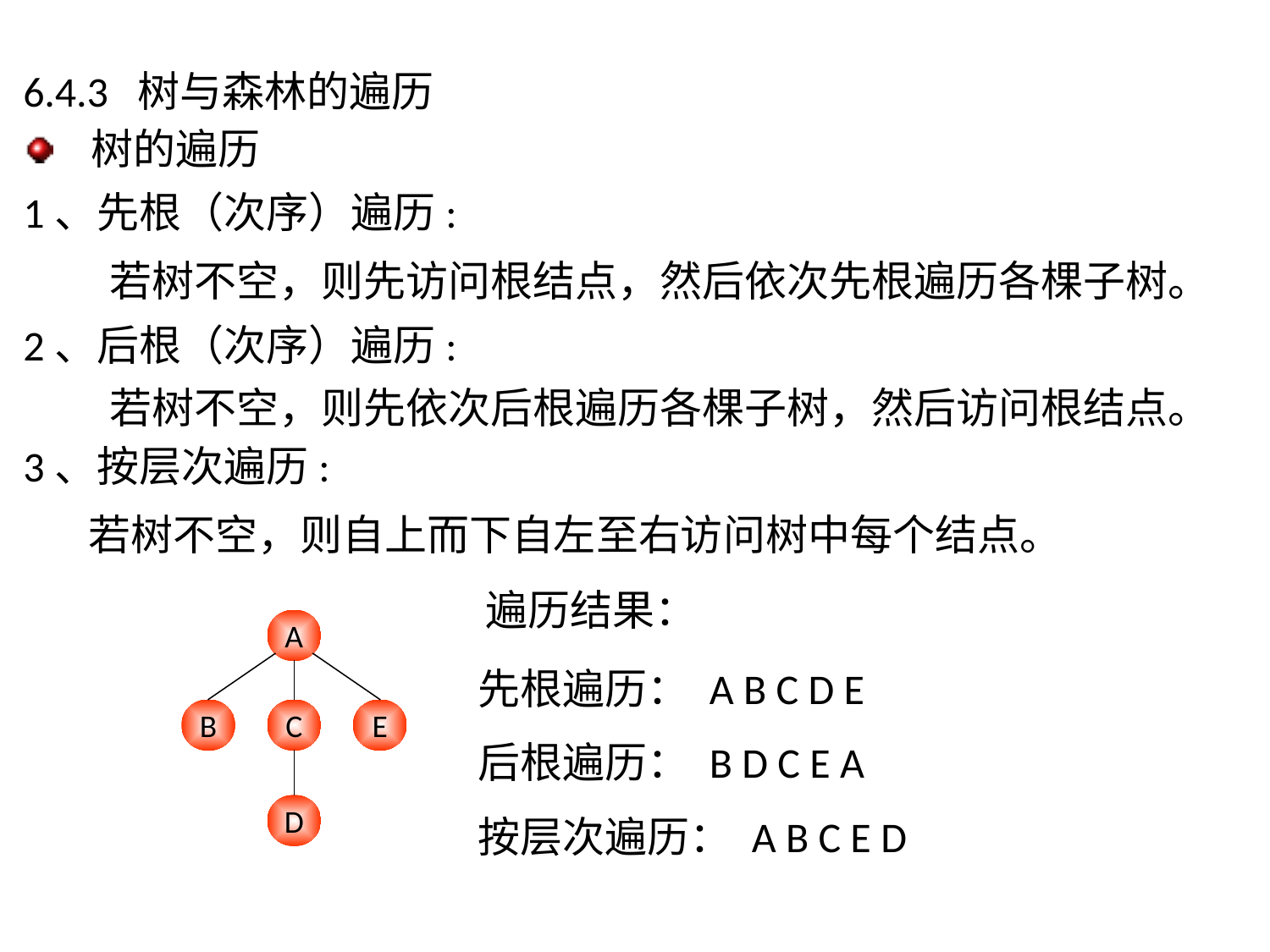

6.4.3  树与森林的遍历
   树的遍历
1、先根（次序）遍历:
        若树不空，则先访问根结点，然后依次先根遍历各棵子树。
2、后根（次序）遍历:
        若树不空，则先依次后根遍历各棵子树，然后访问根结点。
3、按层次遍历:
        若树不空，则自上而下自左至右访问树中每个结点。
遍历结果：
A
B
C
E
D
先根遍历： A B C D E
后根遍历： B D C E A
按层次遍历： A B C E D